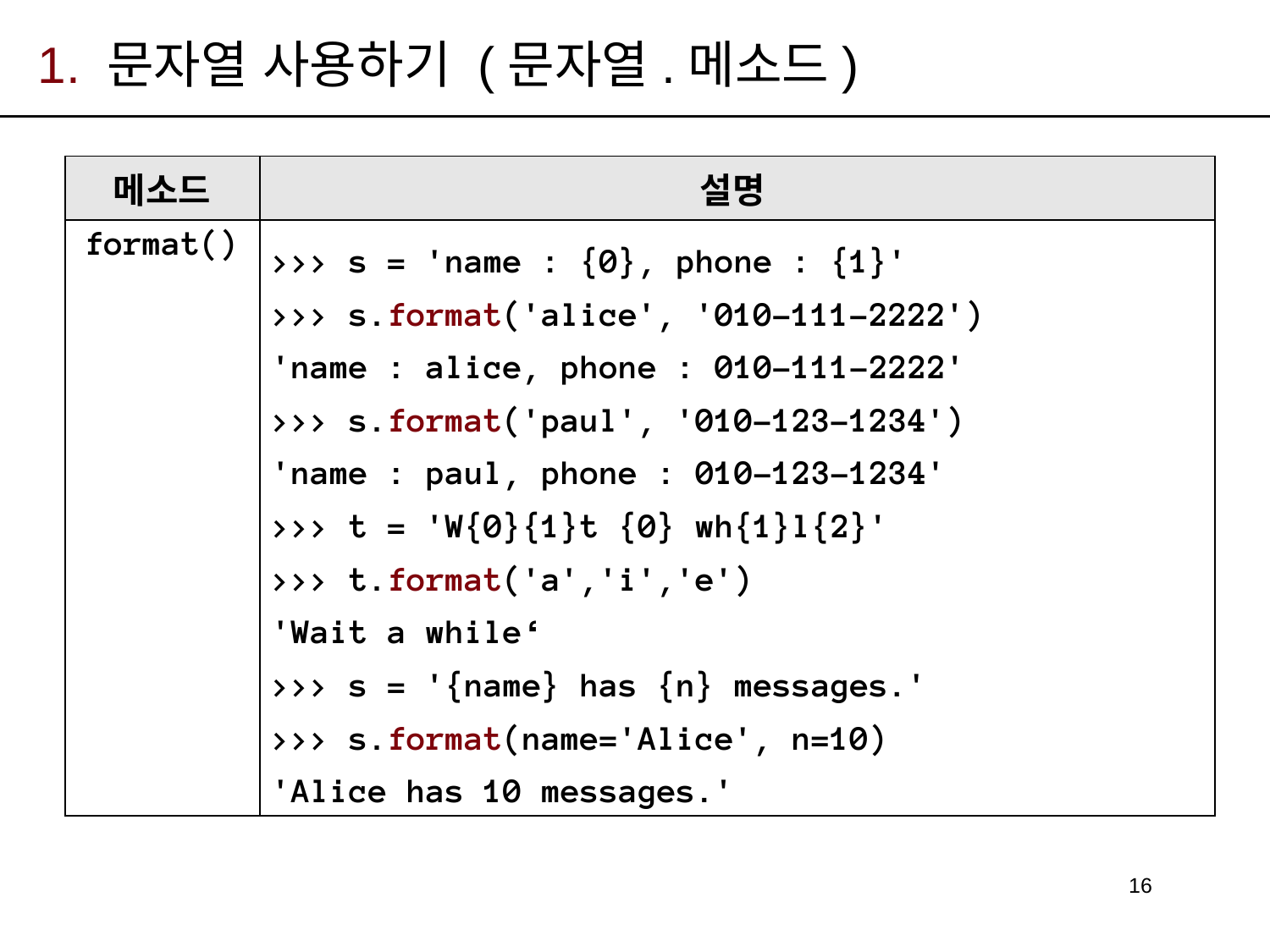

# 1. 문자열 사용하기 (문자열.메소드)
| 메소드 | 설명 |
| --- | --- |
| format() | >>> s = 'name : {0}, phone : {1}' >>> s.format('alice', '010-111-2222') 'name : alice, phone : 010-111-2222' >>> s.format('paul', '010-123-1234') 'name : paul, phone : 010-123-1234' >>> t = 'W{0}{1}t {0} wh{1}l{2}' >>> t.format('a','i','e') 'Wait a while‘ >>> s = '{name} has {n} messages.' >>> s.format(name='Alice', n=10) 'Alice has 10 messages.' |
16